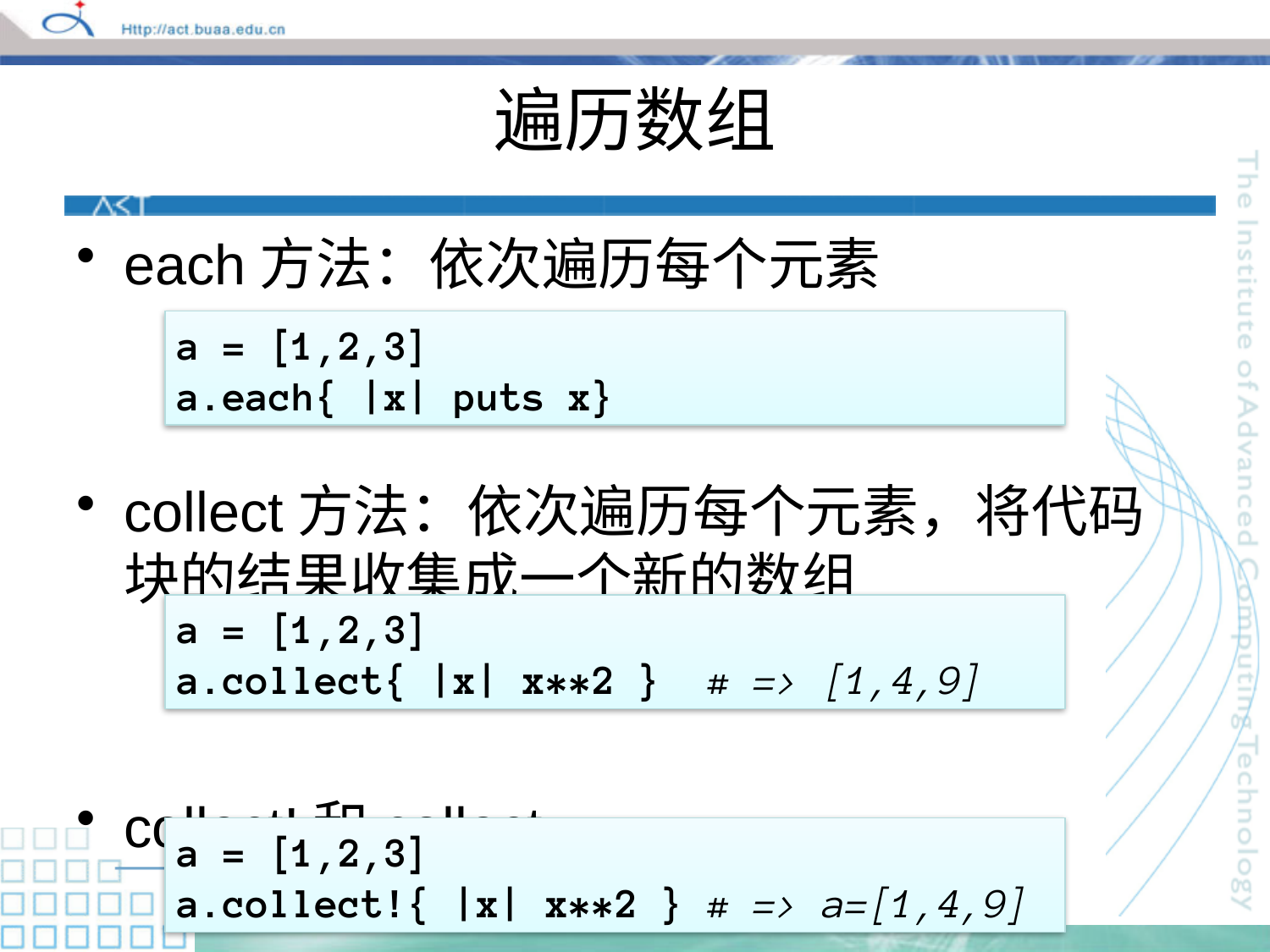

# 遍历数组
each方法：依次遍历每个元素

collect方法：依次遍历每个元素，将代码块的结果收集成一个新的数组

collect!和collect

a = [1,2,3]
a.each{ |x| puts x}
a = [1,2,3]
a.collect{ |x| x**2 }	 # => [1,4,9]
a = [1,2,3]
a.collect!{ |x| x**2 } # => a=[1,4,9]